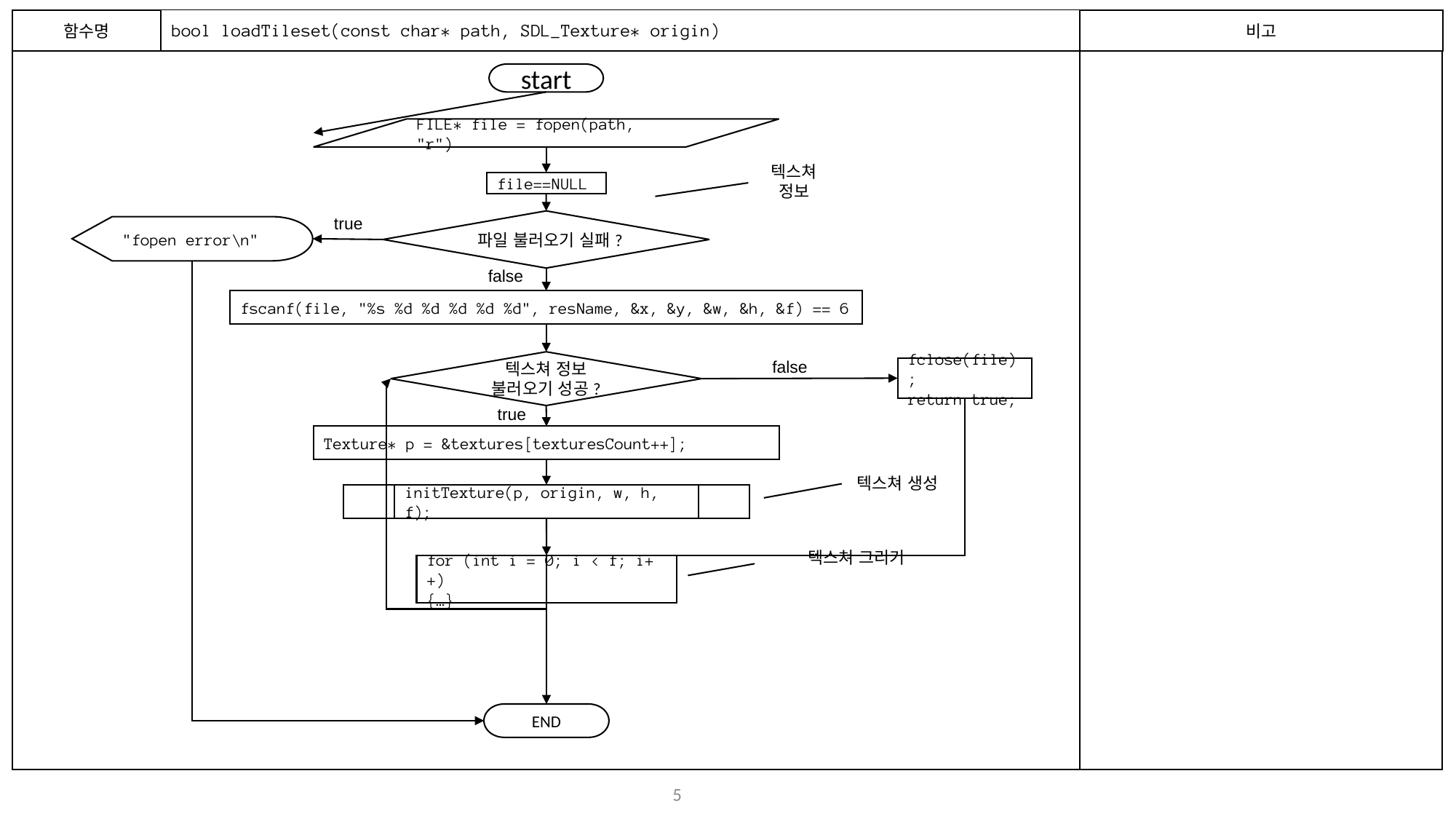

함수명
# bool loadTileset(const char* path, SDL_Texture* origin)
비고

start
FILE* file = fopen(path, "r")
텍스쳐 정보
file==NULL
true
파일 불러오기 실패?
"fopen error\n"
false
fscanf(file, "%s %d %d %d %d %d", resName, &x, &y, &w, &h, &f) == 6
false
텍스쳐 정보 불러오기 성공?
fclose(file);
return true;
true
Texture* p = &textures[texturesCount++];
텍스쳐 생성
initTexture(p, origin, w, h, f);
텍스쳐 그리기
for (int i = 0; i < f; i++)
{…}
END
5